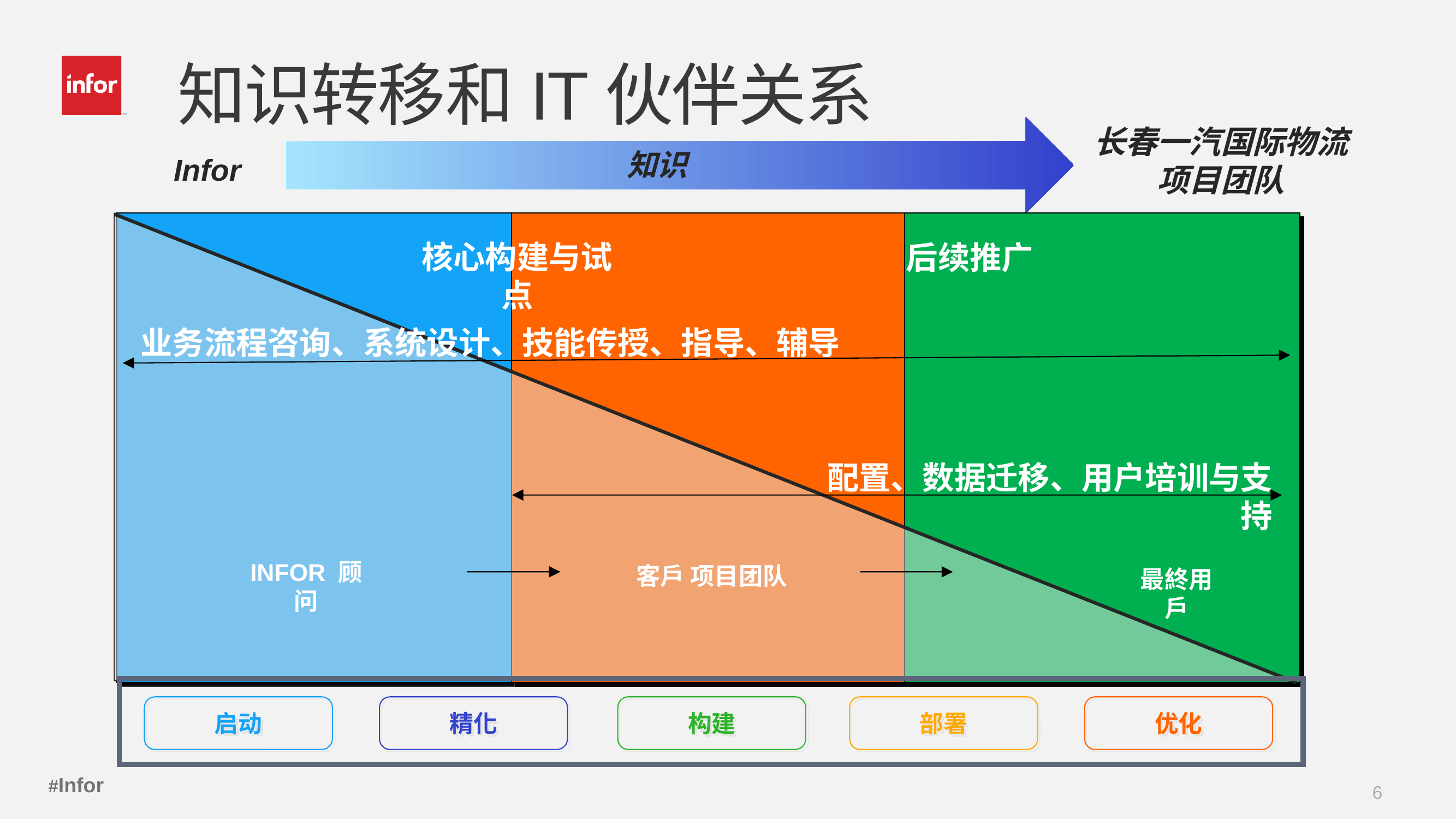

# 知识转移和IT伙伴关系

长春一汽国际物流 项目团队
　　知识
Infor

核心构建与试点
后续推广
Project Approach
Methodology
业务流程咨询、系统设计、技能传授、指导、辅导

配置、数据迁移、用户培训与支持

INFOR 顾问
客戶 项目团队
最終用戶

启动
精化
构建
部署
优化